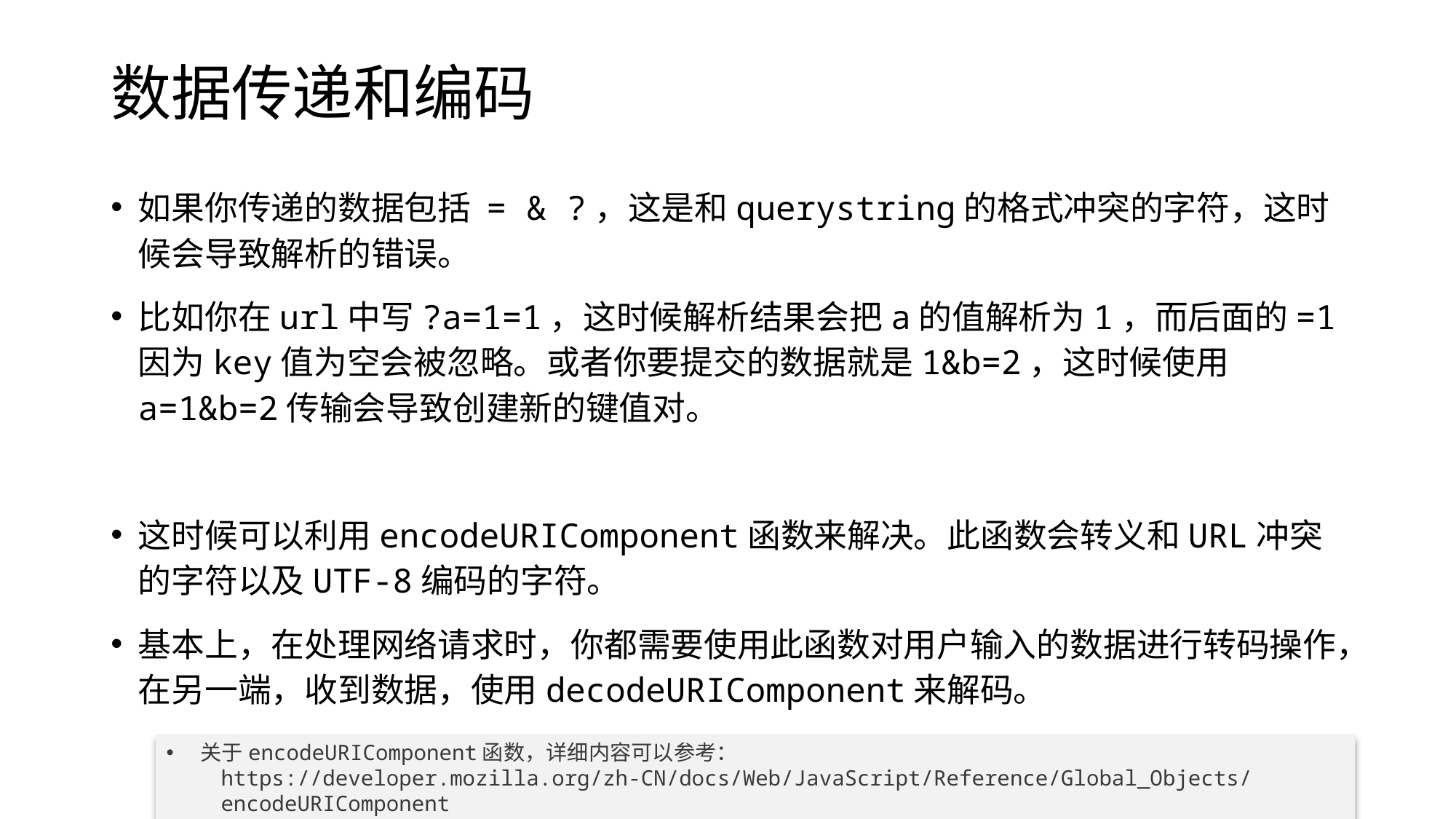

# 数据传递和编码
如果你传递的数据包括 = & ?，这是和querystring的格式冲突的字符，这时候会导致解析的错误。
比如你在url中写?a=1=1，这时候解析结果会把a的值解析为1，而后面的=1因为key值为空会被忽略。或者你要提交的数据就是1&b=2，这时候使用a=1&b=2传输会导致创建新的键值对。

这时候可以利用encodeURIComponent函数来解决。此函数会转义和URL冲突的字符以及UTF-8编码的字符。
基本上，在处理网络请求时，你都需要使用此函数对用户输入的数据进行转码操作，在另一端，收到数据，使用decodeURIComponent来解码。
关于encodeURIComponent函数，详细内容可以参考：
https://developer.mozilla.org/zh-CN/docs/Web/JavaScript/Reference/Global_Objects/encodeURIComponent